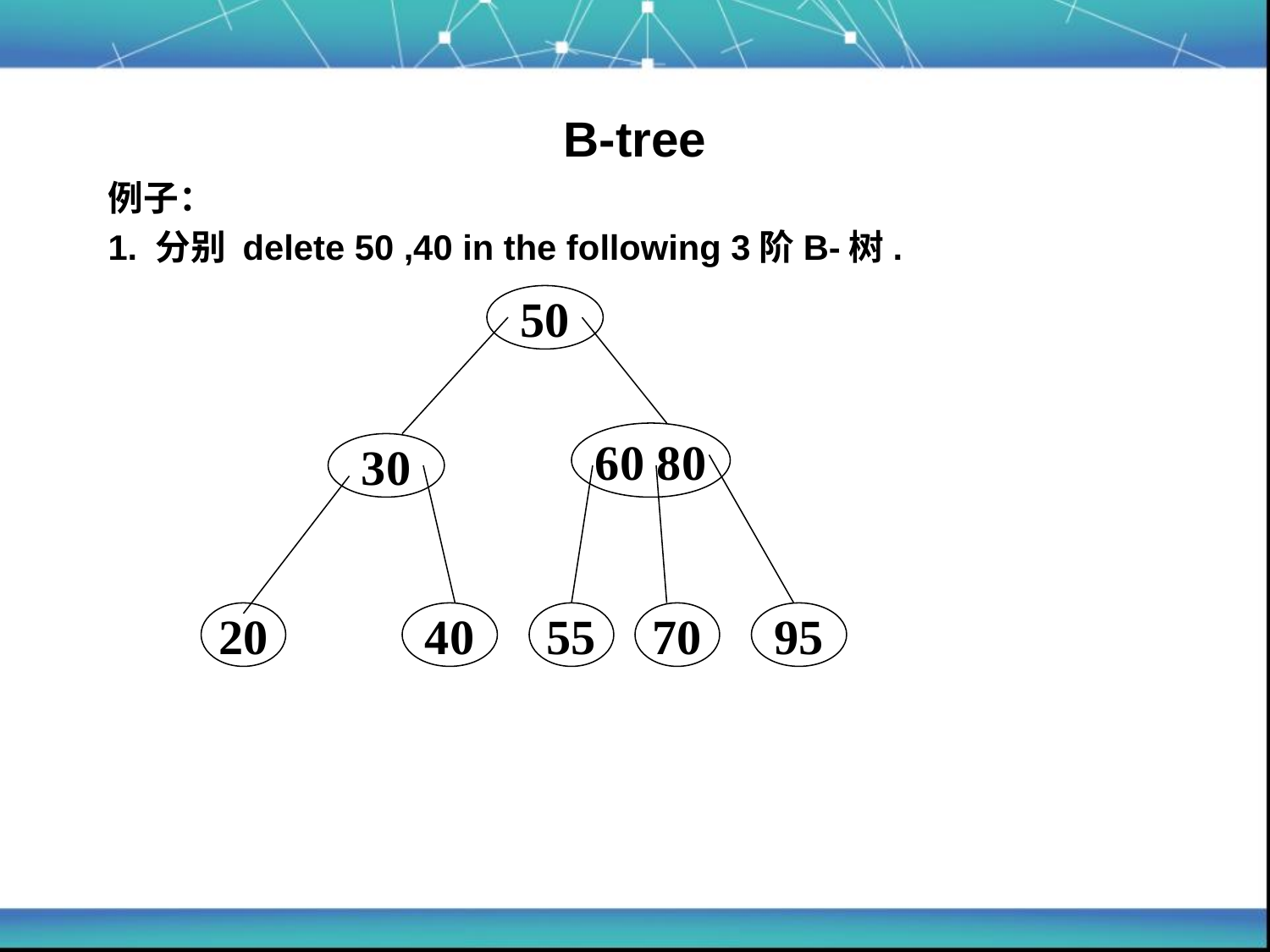

B-tree
例子：
1. 分别 delete 50 ,40 in the following 3阶B-树.

50

60 80
30

20
40
55
70
95